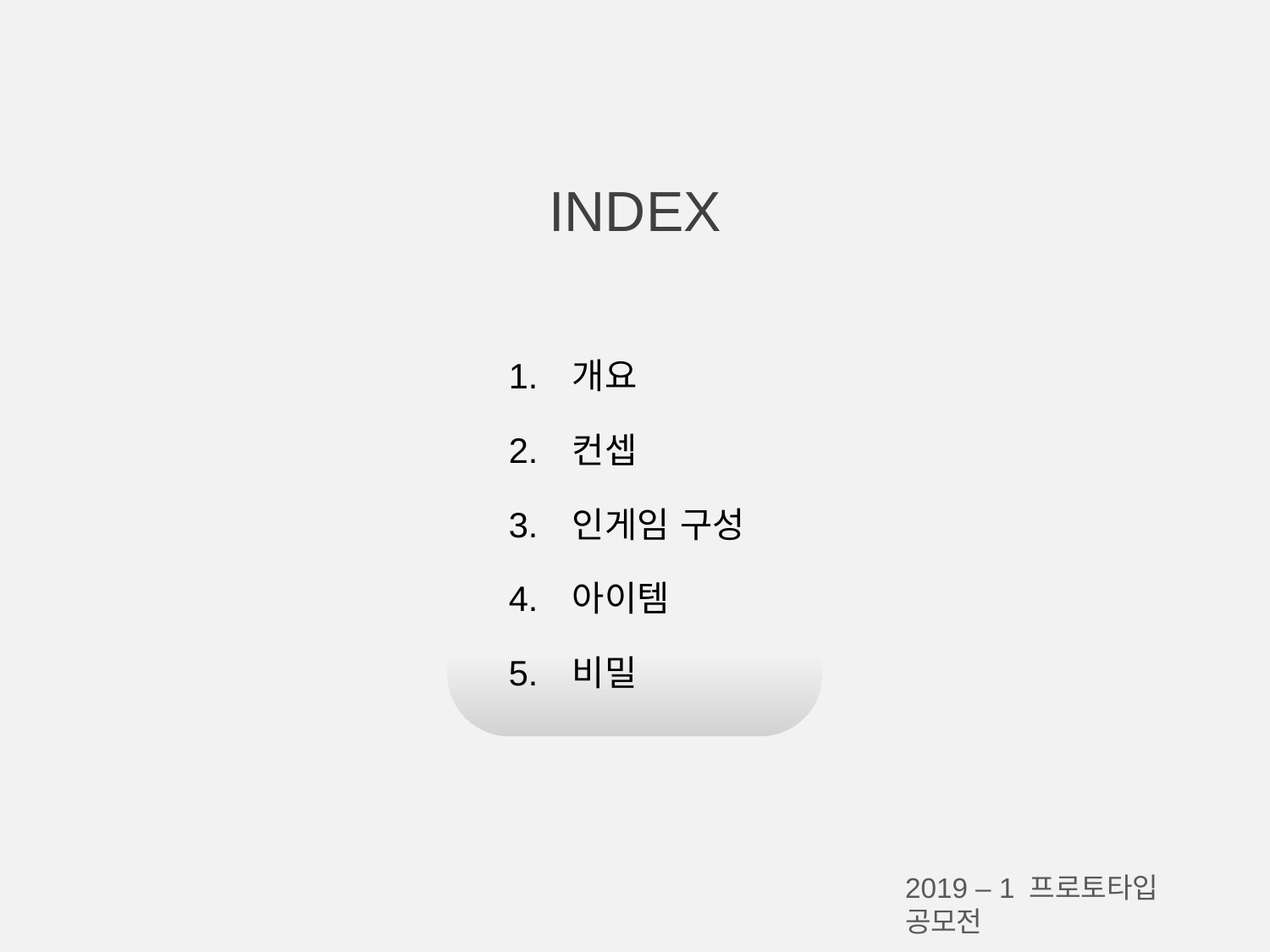

INDEX

개요
컨셉
인게임 구성
아이템
비밀
# 2019 – 1 프로토타입 공모전